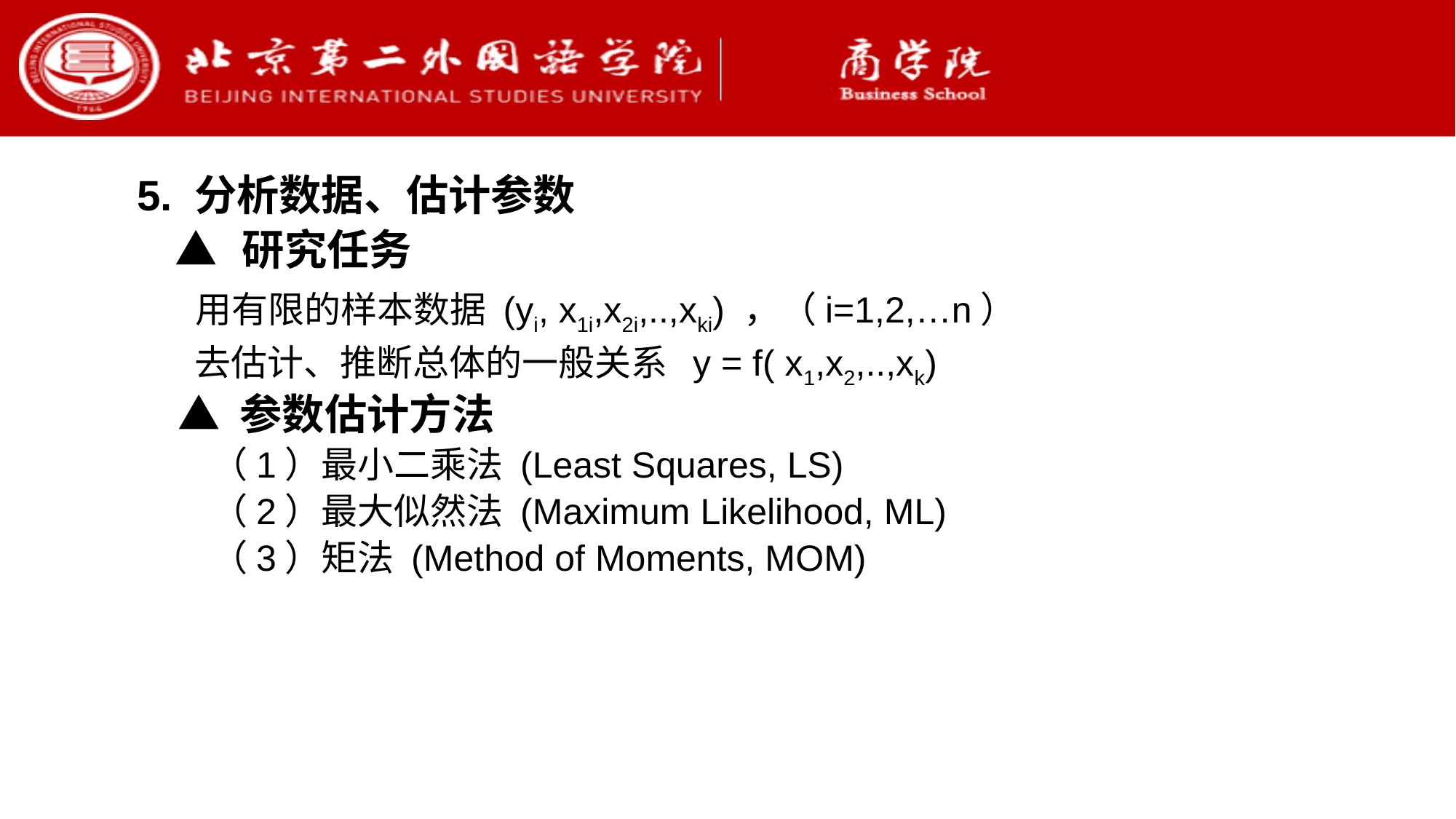

5. 分析数据、估计参数
    ▲  研究任务
     用有限的样本数据 (yi, x1i,x2i,..,xki) ，（i=1,2,…n）
      去估计、推断总体的一般关系  y = f( x1,x2,..,xk)
     ▲ 参数估计方法
        （1）最小二乘法 (Least Squares, LS)
        （2）最大似然法 (Maximum Likelihood, ML)
        （3）矩法 (Method of Moments, MOM)